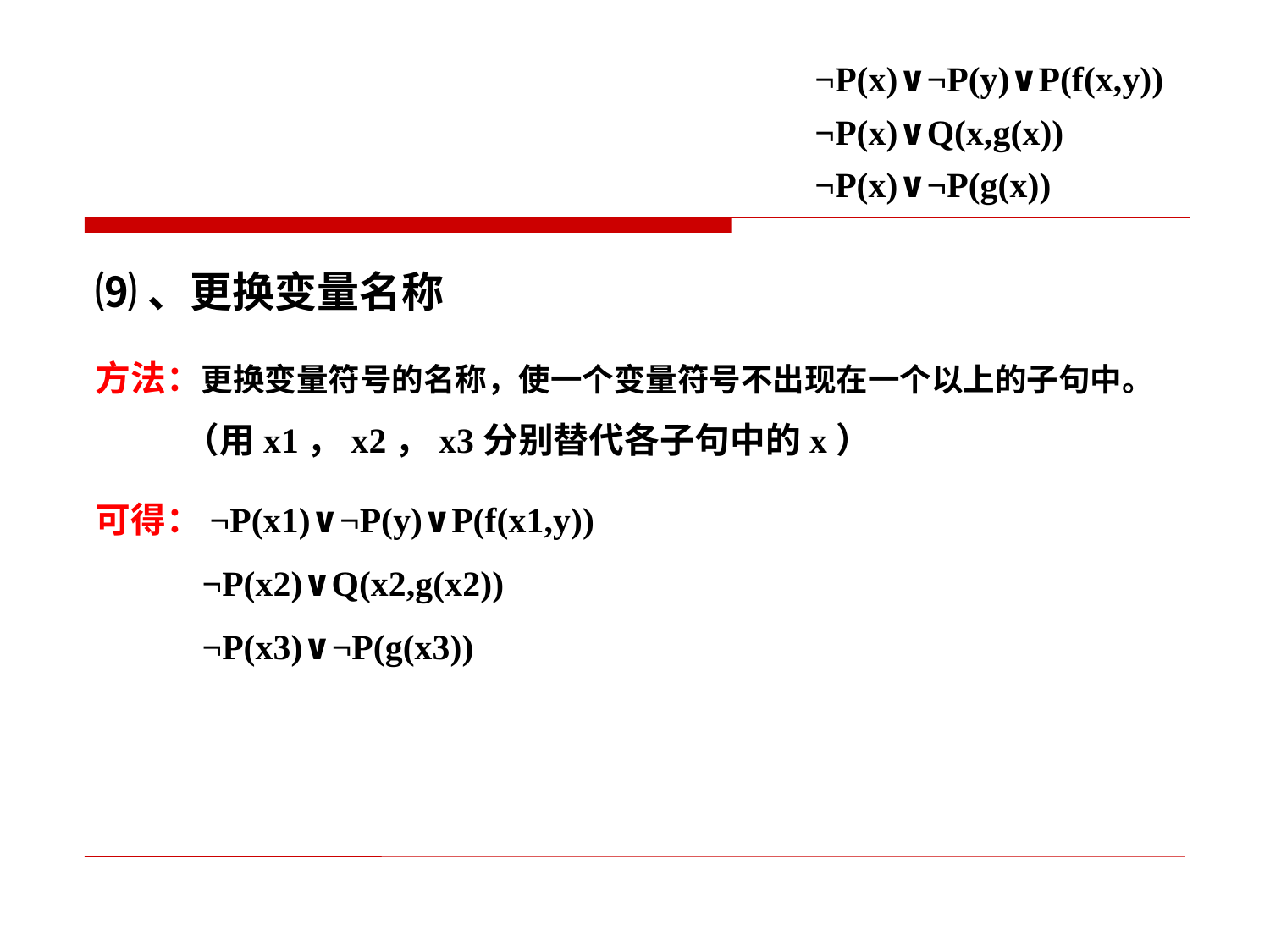

¬P(x)∨¬P(y)∨P(f(x,y))
¬P(x)∨Q(x,g(x))
¬P(x)∨¬P(g(x))
⑼、更换变量名称
方法：更换变量符号的名称，使一个变量符号不出现在一个以上的子句中。
          （用x1，x2，x3分别替代各子句中的x）
可得：¬P(x1)∨¬P(y)∨P(f(x1,y))
            ¬P(x2)∨Q(x2,g(x2))
            ¬P(x3)∨¬P(g(x3))